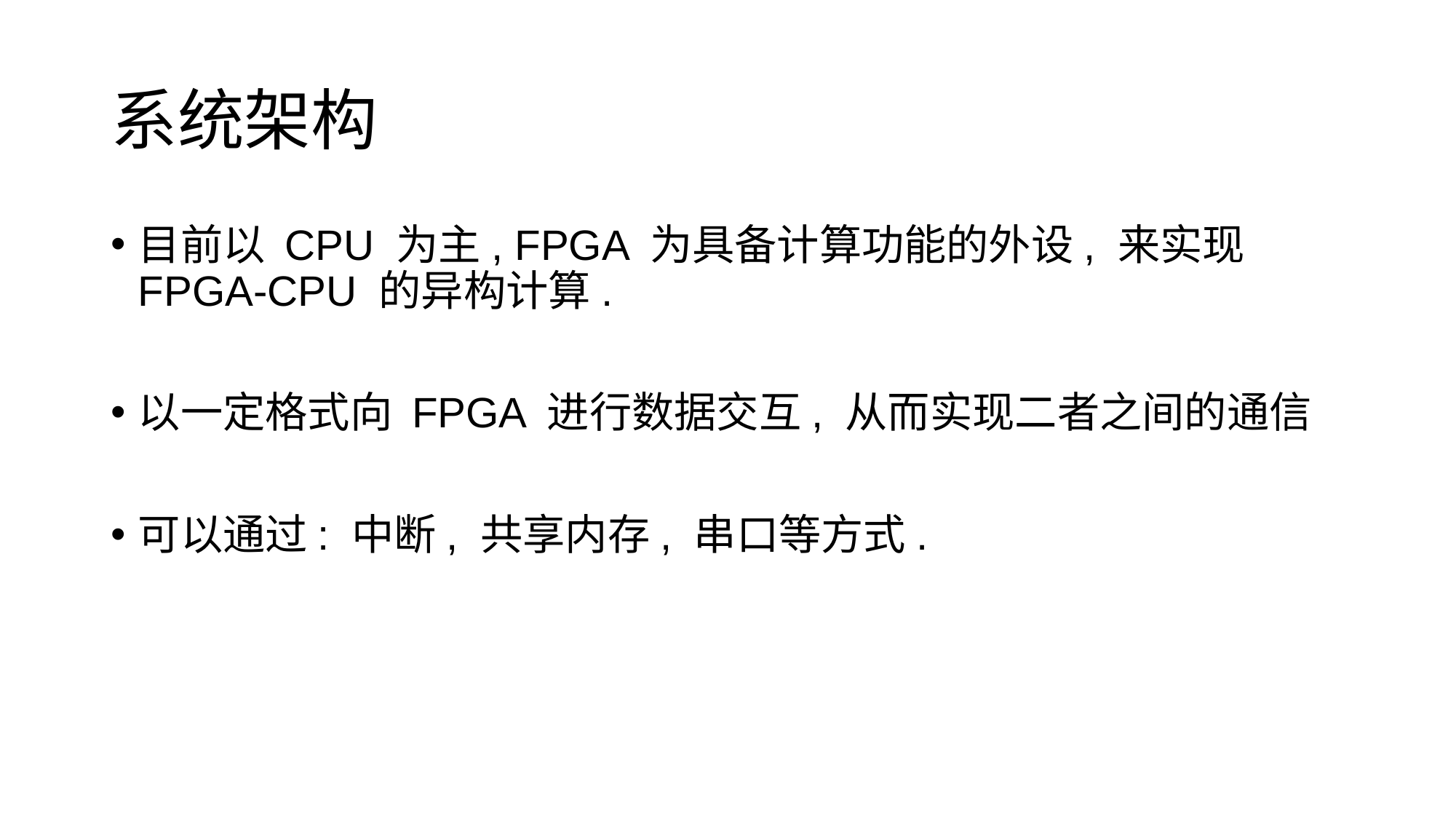

# 系统架构
目前以 CPU 为主, FPGA 为具备计算功能的外设, 来实现 FPGA-CPU 的异构计算.

以一定格式向 FPGA 进行数据交互, 从而实现二者之间的通信

可以通过: 中断, 共享内存, 串口等方式.